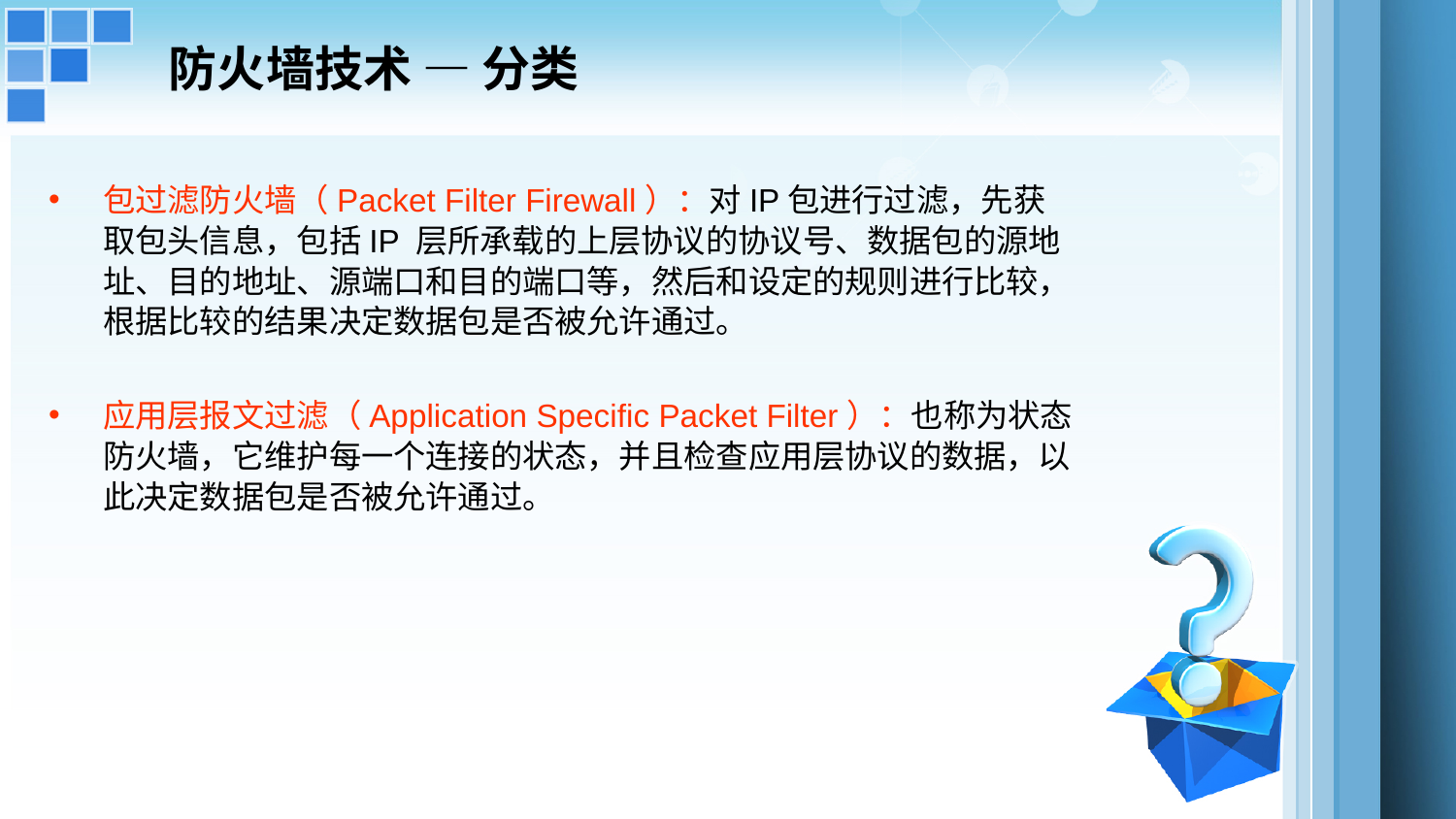

防火墙技术 — 分类
包过滤防火墙（Packet Filter Firewall）：对IP包进行过滤，先获取包头信息，包括IP 层所承载的上层协议的协议号、数据包的源地址、目的地址、源端口和目的端口等，然后和设定的规则进行比较，根据比较的结果决定数据包是否被允许通过。

应用层报文过滤（Application Specific Packet Filter）：也称为状态防火墙，它维护每一个连接的状态，并且检查应用层协议的数据，以此决定数据包是否被允许通过。